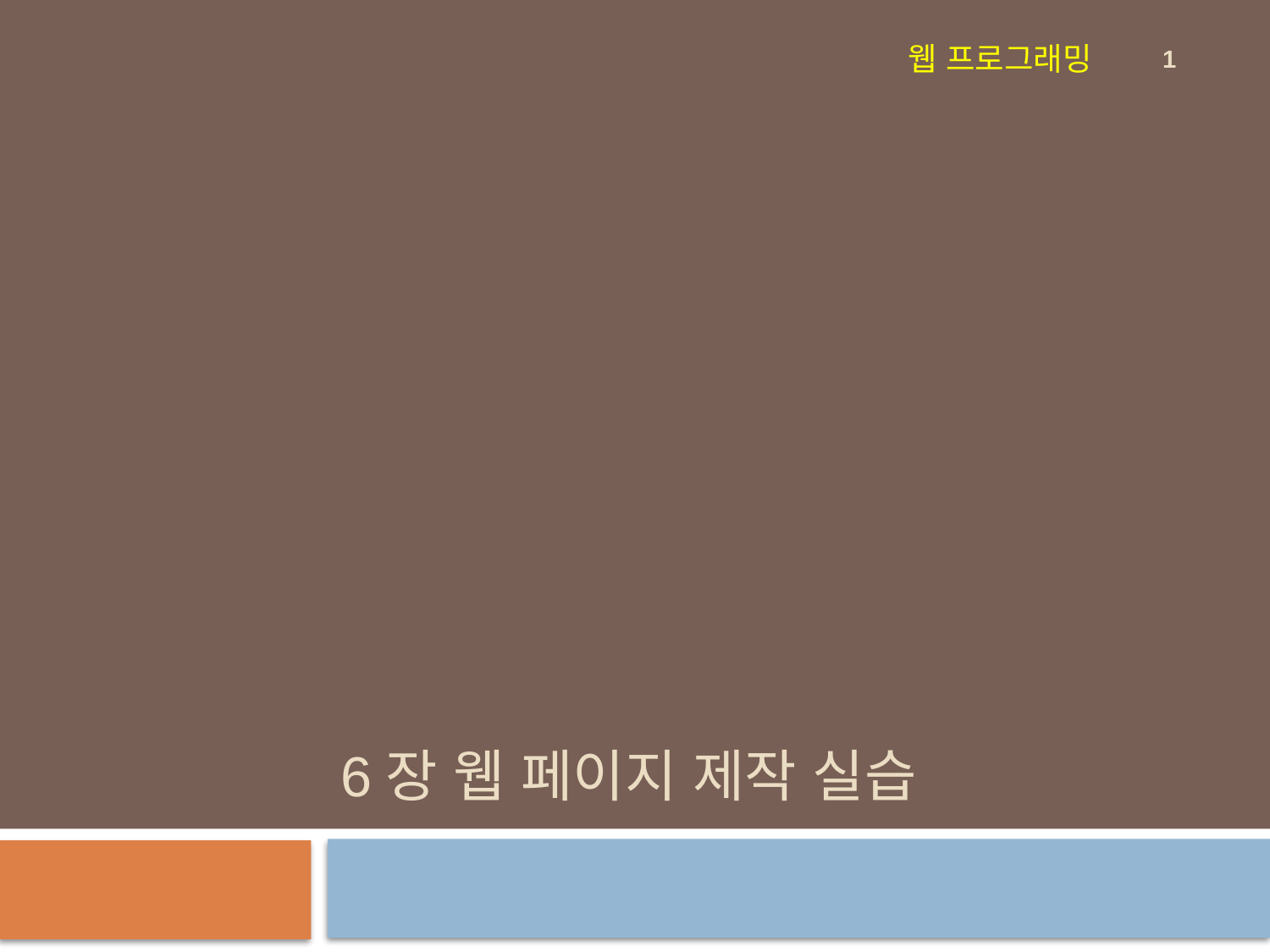

1
웹 프로그래밍
# 6장 웹 페이지 제작 실습